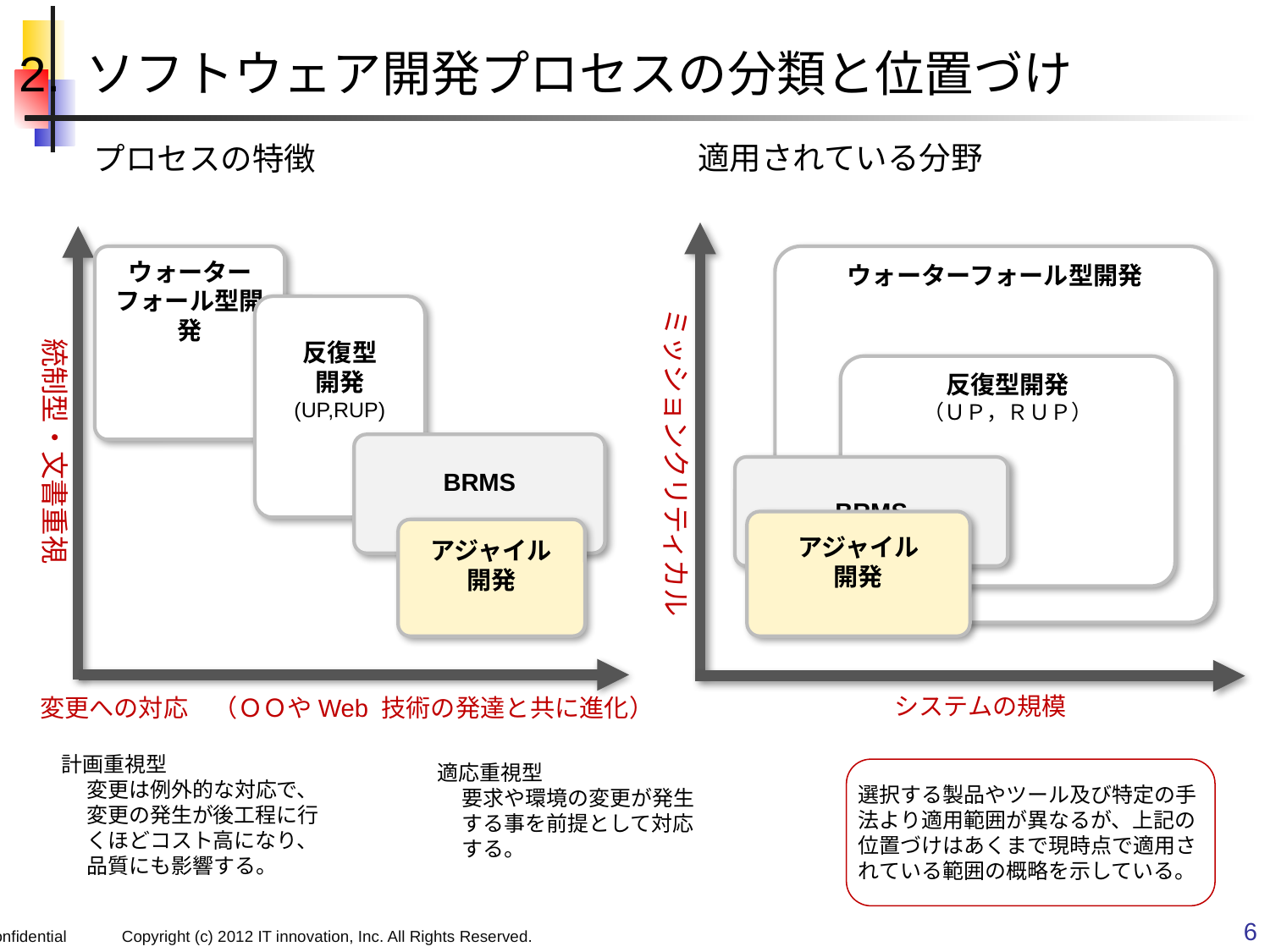

2. ソフトウェア開発プロセスの分類と位置づけ
適用されている分野
プロセスの特徴
ウォーターフォール型開発

ウォーターフォール型開発

ミッションクリティカル

反復型
開発
(UP,RUP)

統制型・文書重視
反復型開発
（ＵＰ，ＲＵＰ）

BRMS

　　　　　　　　　BRMS

アジャイル
開発

アジャイル
開発

システムの規模
変更への対応　（ＯＯやWeb 技術の発達と共に進化）
計画重視型
変更は例外的な対応で、変更の発生が後工程に行くほどコスト高になり、品質にも影響する。
適応重視型
要求や環境の変更が発生する事を前提として対応する。
選択する製品やツール及び特定の手法より適用範囲が異なるが、上記の位置づけはあくまで現時点で適用されている範囲の概略を示している。